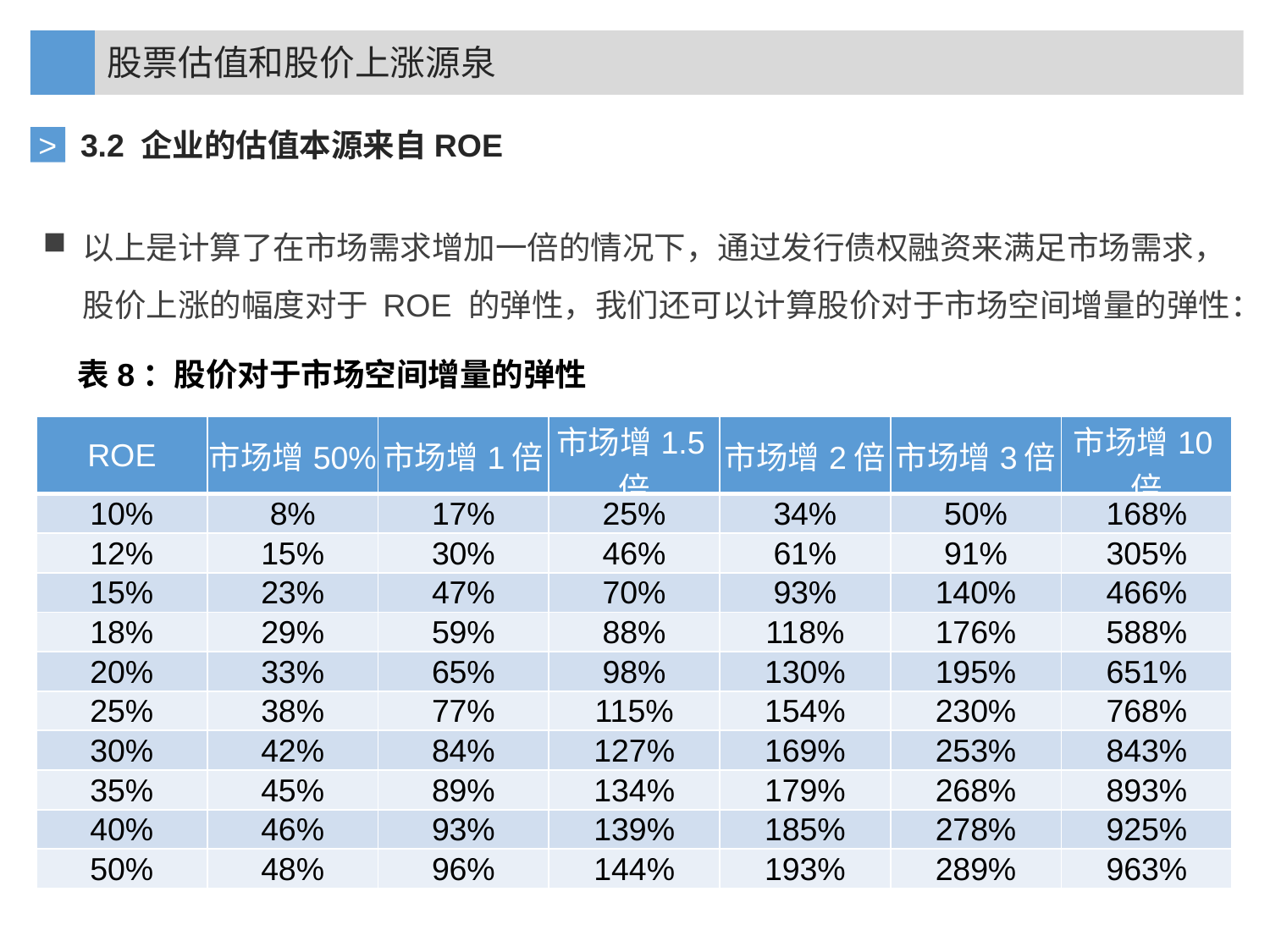

股票估值和股价上涨源泉
3.2 企业的估值本源来自ROE
>
以上是计算了在市场需求增加一倍的情况下，通过发行债权融资来满足市场需求，股价上涨的幅度对于 ROE 的弹性，我们还可以计算股价对于市场空间增量的弹性：
表8：股价对于市场空间增量的弹性
| ROE | 市场增50% | 市场增1倍 | 市场增1.5倍 | 市场增2倍 | 市场增3倍 | 市场增10倍 |
| --- | --- | --- | --- | --- | --- | --- |
| 10% | 8% | 17% | 25% | 34% | 50% | 168% |
| 12% | 15% | 30% | 46% | 61% | 91% | 305% |
| 15% | 23% | 47% | 70% | 93% | 140% | 466% |
| 18% | 29% | 59% | 88% | 118% | 176% | 588% |
| 20% | 33% | 65% | 98% | 130% | 195% | 651% |
| 25% | 38% | 77% | 115% | 154% | 230% | 768% |
| 30% | 42% | 84% | 127% | 169% | 253% | 843% |
| 35% | 45% | 89% | 134% | 179% | 268% | 893% |
| 40% | 46% | 93% | 139% | 185% | 278% | 925% |
| 50% | 48% | 96% | 144% | 193% | 289% | 963% |